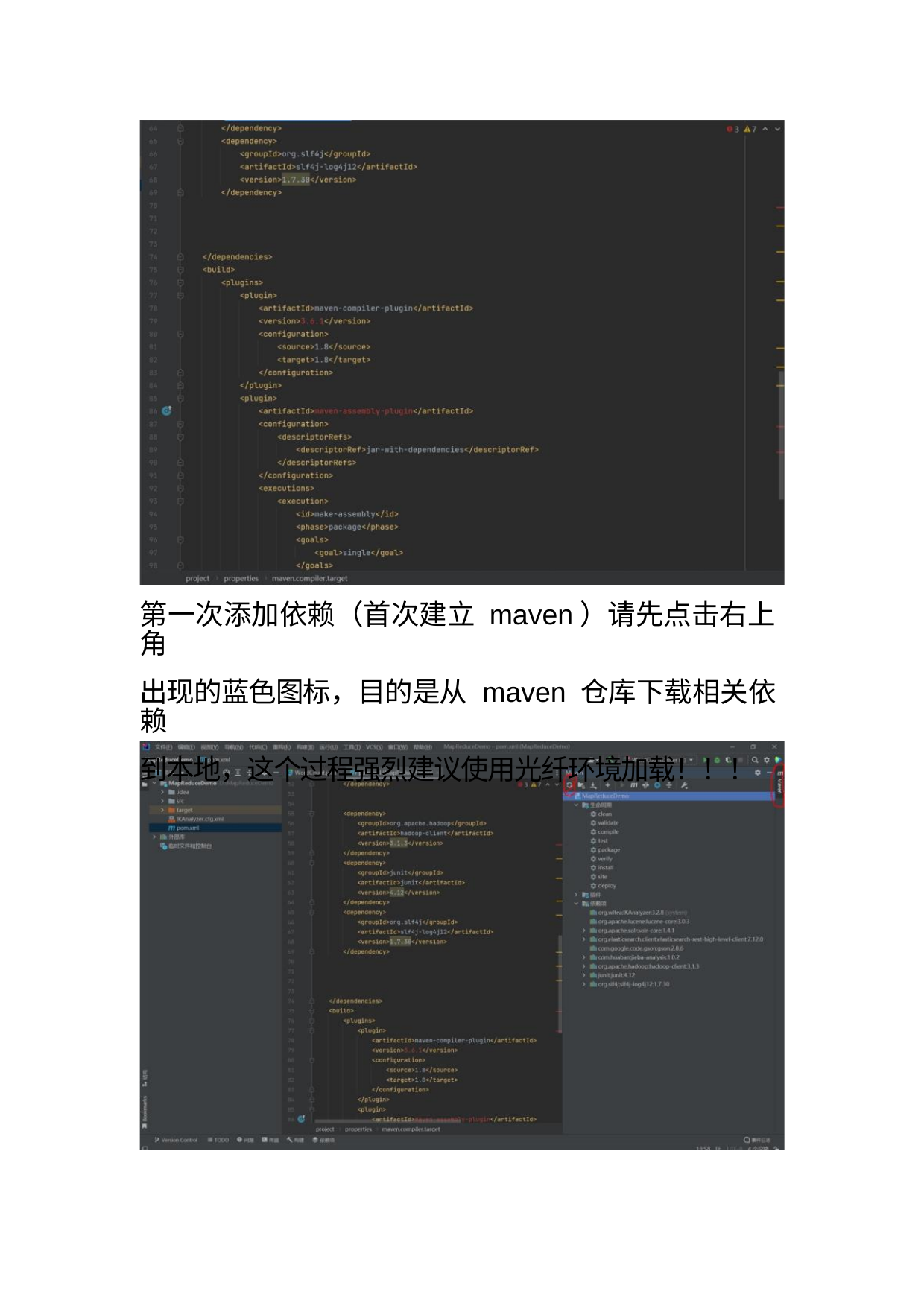

第一次添加依赖（首次建立 maven）请先点击右上角
出现的蓝色图标，目的是从 maven 仓库下载相关依赖
到本地，这个过程强烈建议使用光纤环境加载！！！